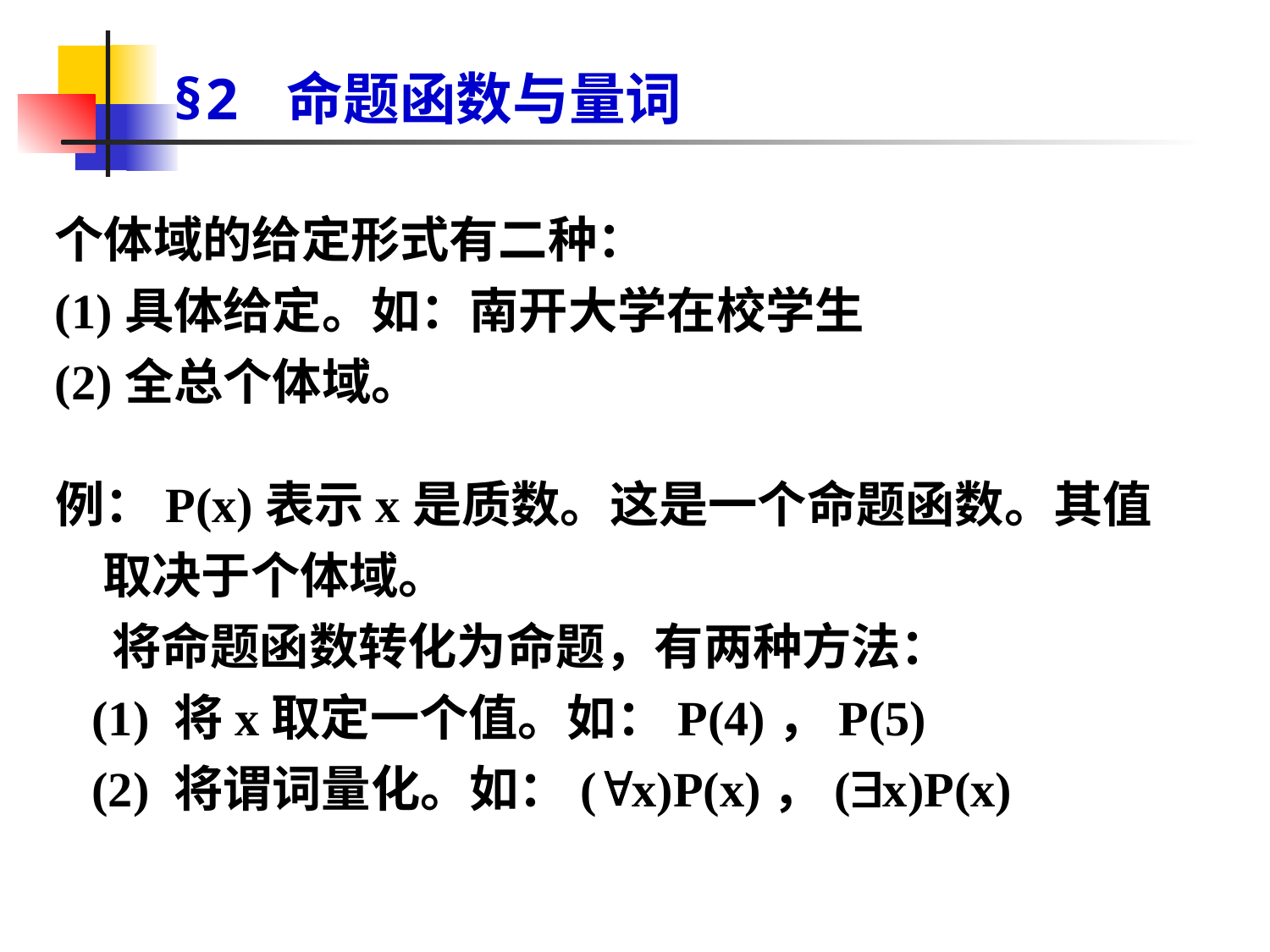

# §2 命题函数与量词
个体域的给定形式有二种：
(1)具体给定。如：南开大学在校学生
(2)全总个体域。
例：P(x)表示x是质数。这是一个命题函数。其值取决于个体域。
    将命题函数转化为命题，有两种方法：
   (1) 将x取定一个值。如：P(4)，P(5)
   (2) 将谓词量化。如：(∀x)P(x)，(∃x)P(x)
19